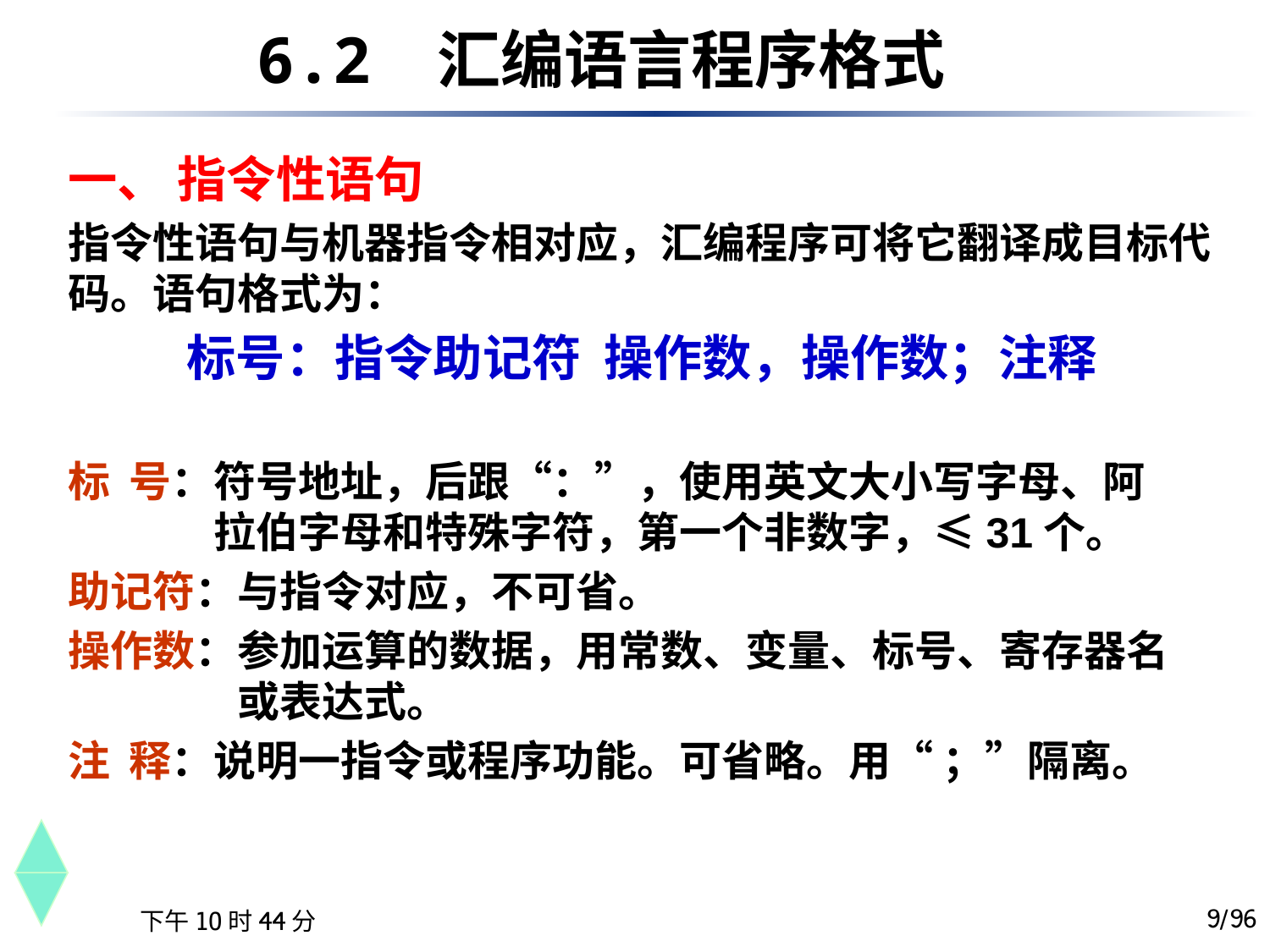

6.2	 汇编语言程序格式
一、 指令性语句
指令性语句与机器指令相对应，汇编程序可将它翻译成目标代码。语句格式为：
标号：指令助记符  操作数，操作数；注释

标  号：符号地址，后跟“：”，使用英文大小写字母、阿 	 	  拉伯字母和特殊字符，第一个非数字，≤31个。
助记符：与指令对应，不可省。
操作数：参加运算的数据，用常数、变量、标号、寄存器名	　	　或表达式。
注  释：说明一指令或程序功能。可省略。用“ ；”隔离。
9/96
下午10时44分